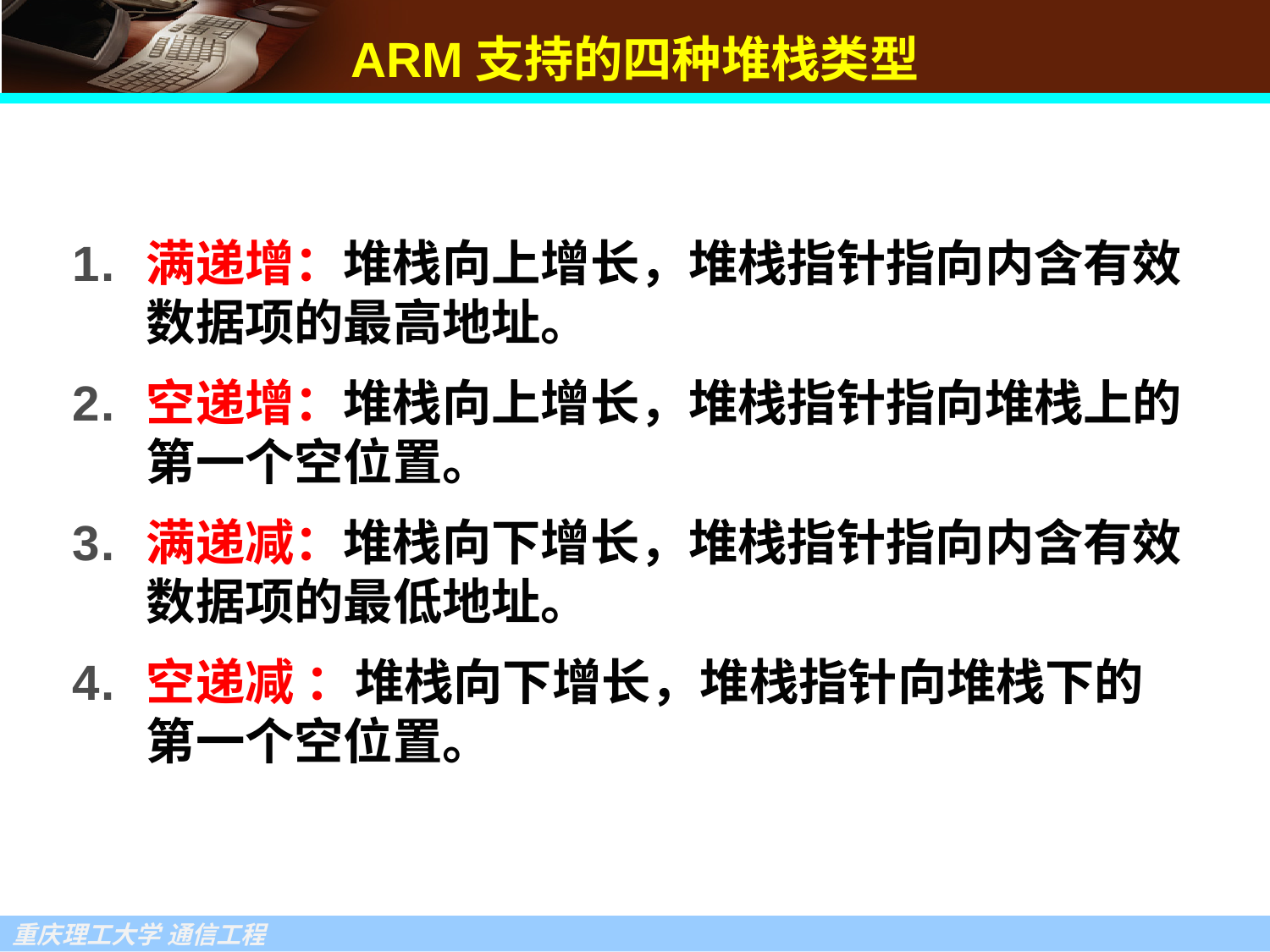

# ARM支持的四种堆栈类型
满递增：堆栈向上增长，堆栈指针指向内含有效数据项的最高地址。
空递增：堆栈向上增长，堆栈指针指向堆栈上的第一个空位置。
满递减：堆栈向下增长，堆栈指针指向内含有效数据项的最低地址。
空递减 ：堆栈向下增长，堆栈指针向堆栈下的第一个空位置。